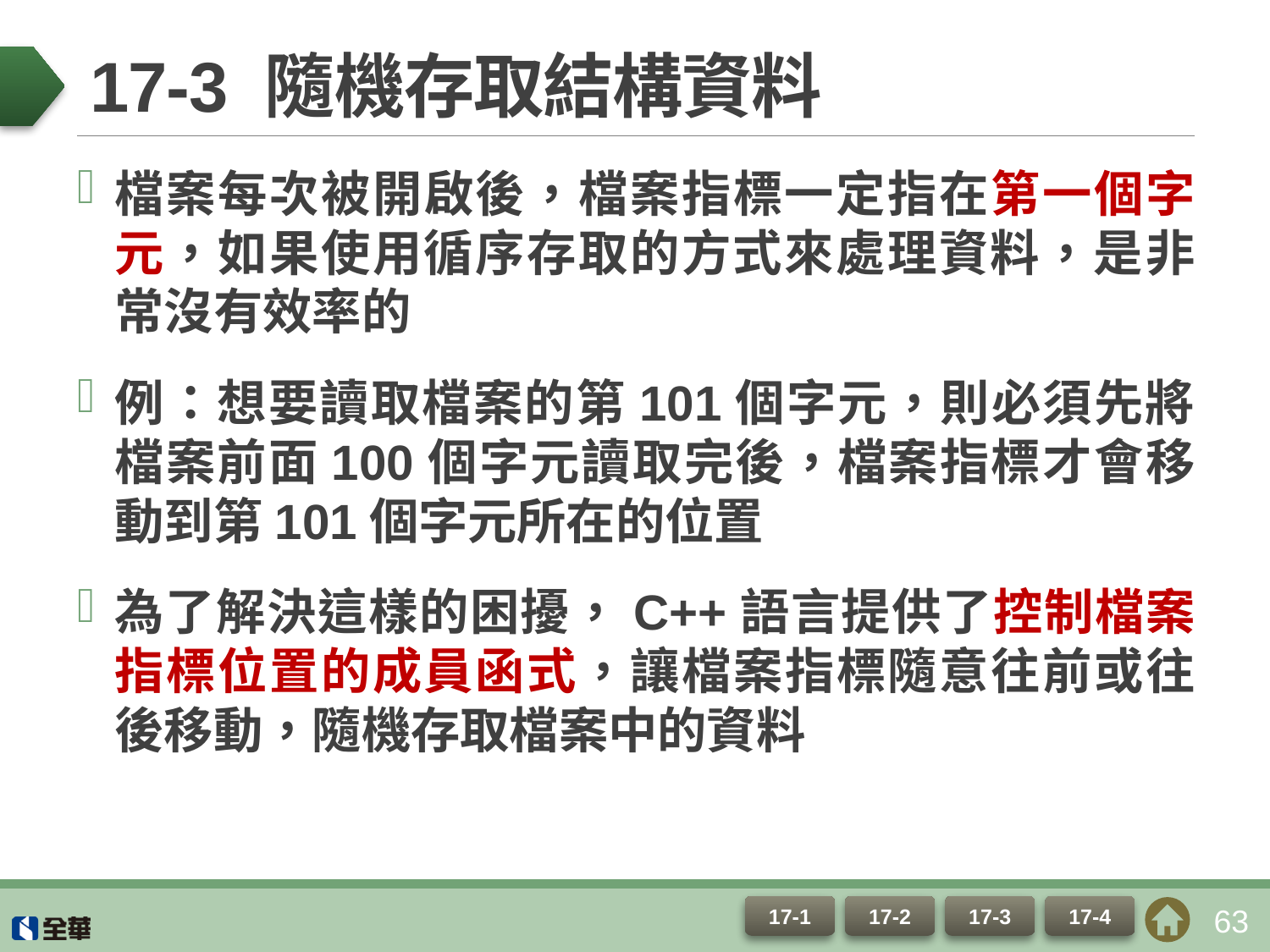

# 17-3 隨機存取結構資料
檔案每次被開啟後，檔案指標一定指在第一個字元，如果使用循序存取的方式來處理資料，是非常沒有效率的
例：想要讀取檔案的第101個字元，則必須先將檔案前面100個字元讀取完後，檔案指標才會移動到第101個字元所在的位置
為了解決這樣的困擾，C++語言提供了控制檔案指標位置的成員函式，讓檔案指標隨意往前或往後移動，隨機存取檔案中的資料
63